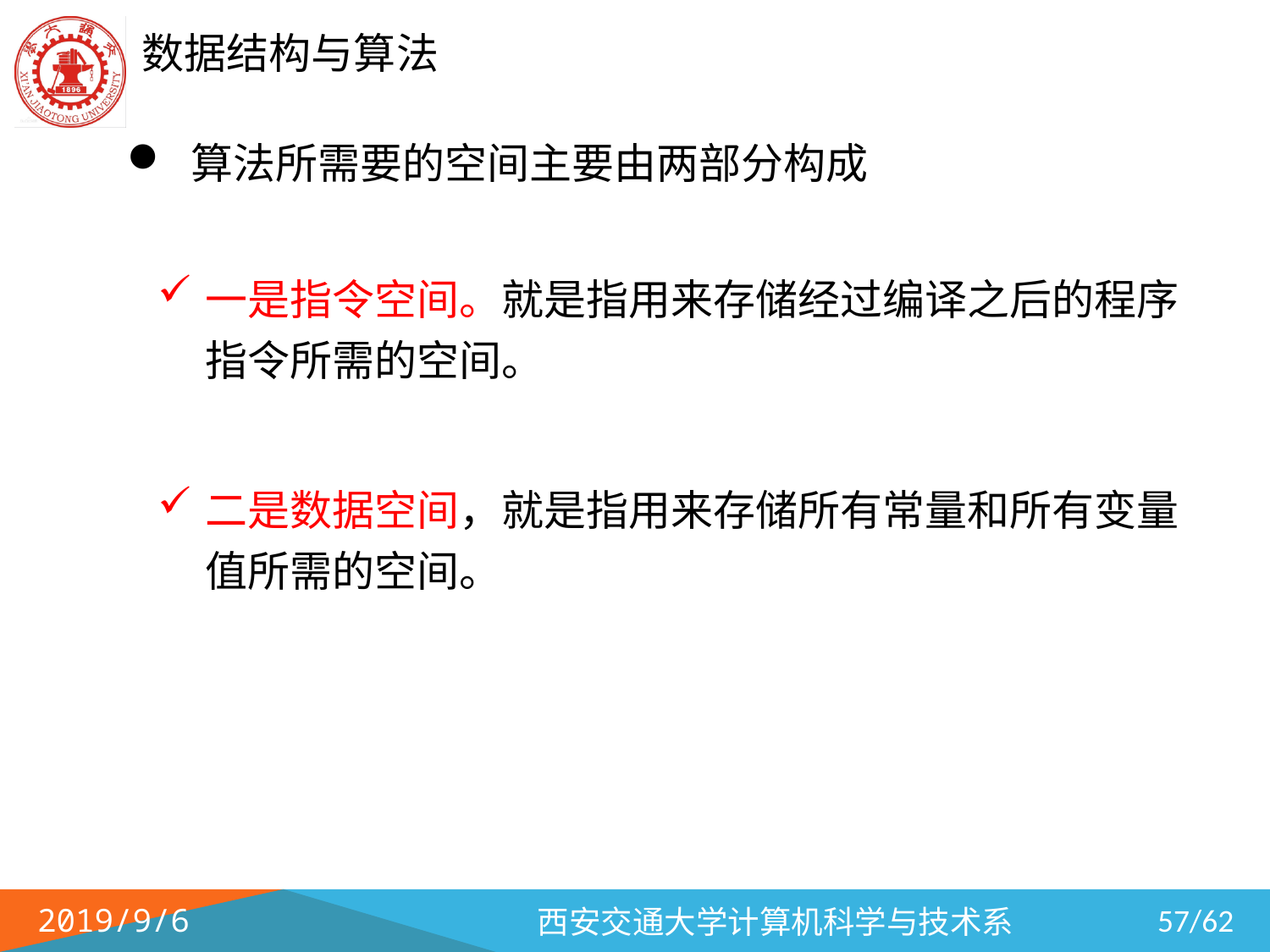

# 算法所需要的空间主要由两部分构成
一是指令空间。就是指用来存储经过编译之后的程序指令所需的空间。

二是数据空间，就是指用来存储所有常量和所有变量值所需的空间。